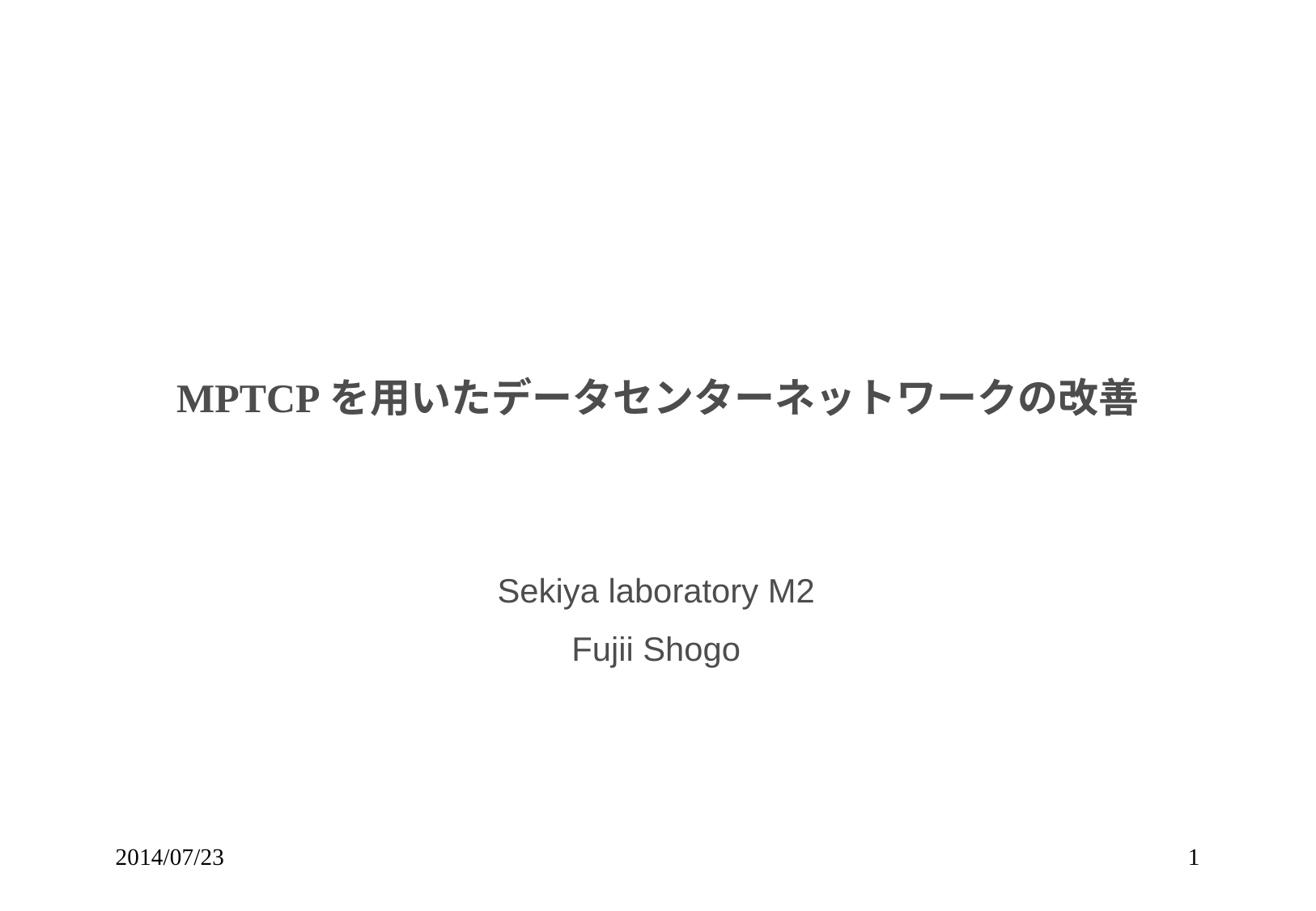

# MPTCPを用いたデータセンターネットワークの改善
Sekiya laboratory M2
Fujii Shogo
2014/07/23
1